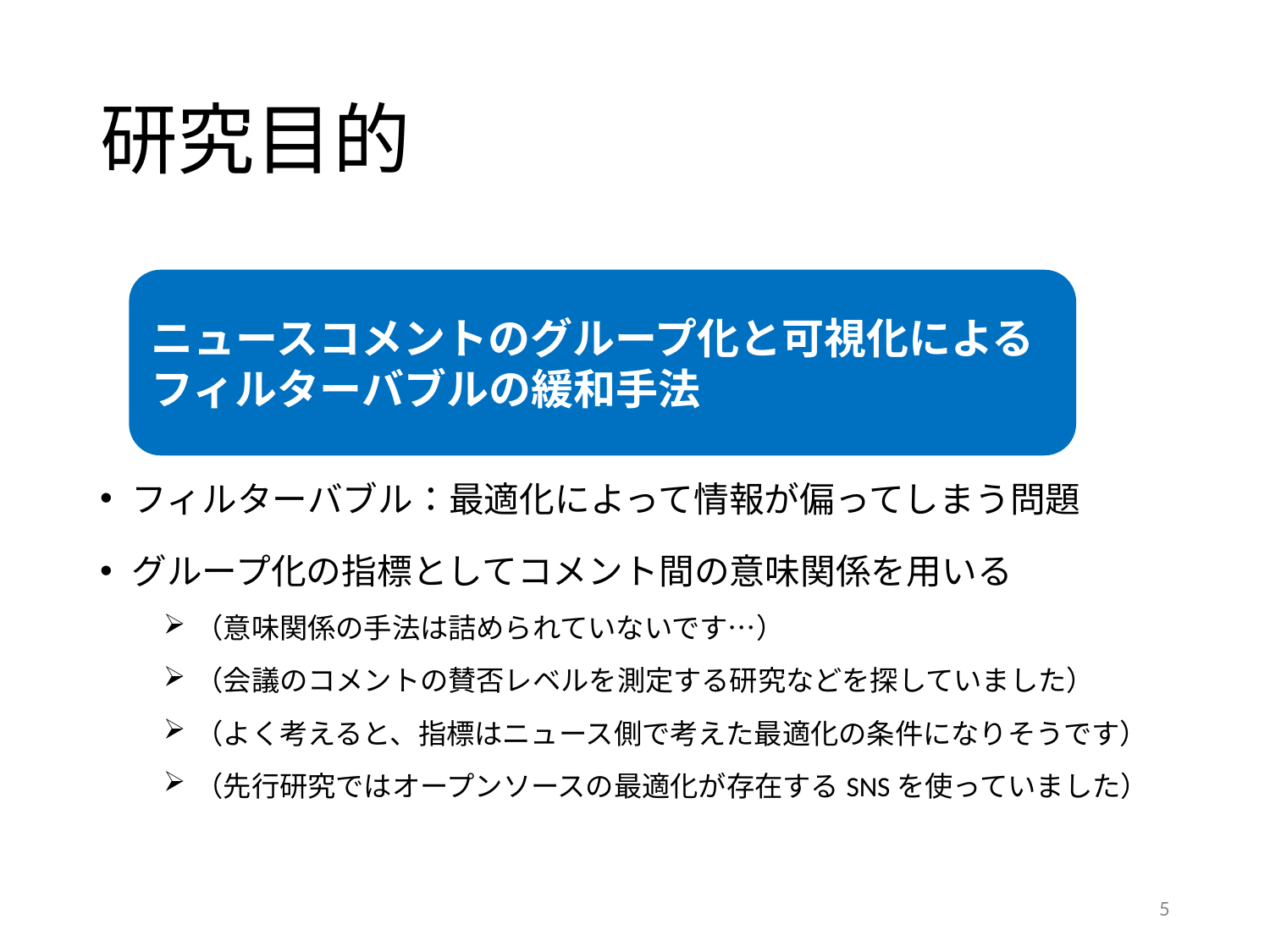

# 研究目的

フィルターバブル：最適化によって情報が偏ってしまう問題
グループ化の指標としてコメント間の意味関係を用いる
（意味関係の手法は詰められていないです…）
（会議のコメントの賛否レベルを測定する研究などを探していました）
（よく考えると、指標はニュース側で考えた最適化の条件になりそうです）
（先行研究ではオープンソースの最適化が存在するSNSを使っていました）
ニュースコメントのグループ化と可視化による
フィルターバブルの緩和手法
5